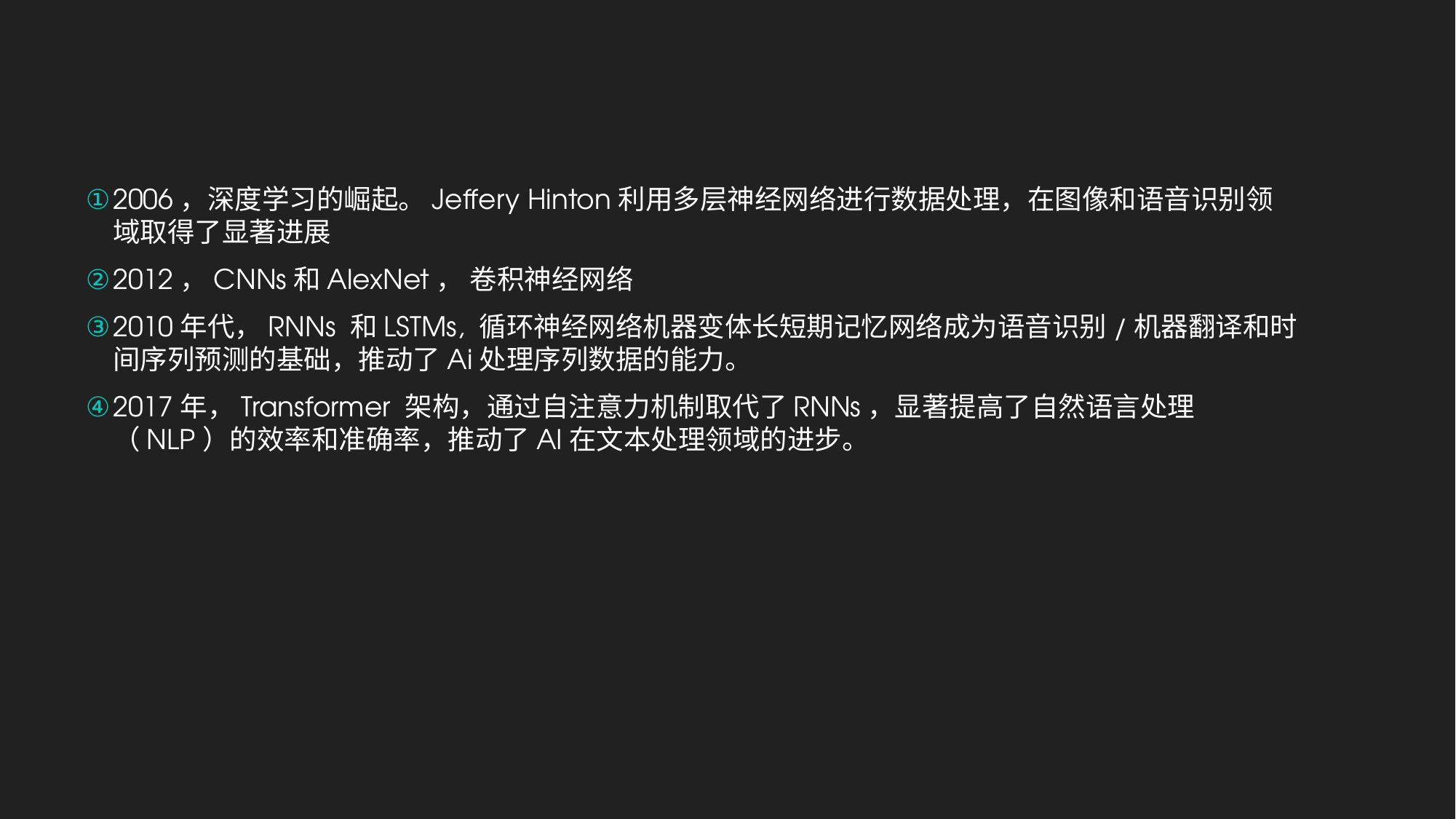

2006，深度学习的崛起。Jeffery Hinton利用多层神经网络进行数据处理，在图像和语音识别领域取得了显著进展
2012，CNNs和AlexNet， 卷积神经网络
2010年代，RNNs 和LSTMs, 循环神经网络机器变体长短期记忆网络成为语音识别/机器翻译和时间序列预测的基础，推动了Ai处理序列数据的能力。
2017年，Transformer 架构，通过自注意力机制取代了RNNs，显著提高了自然语言处理（NLP）的效率和准确率，推动了AI在文本处理领域的进步。